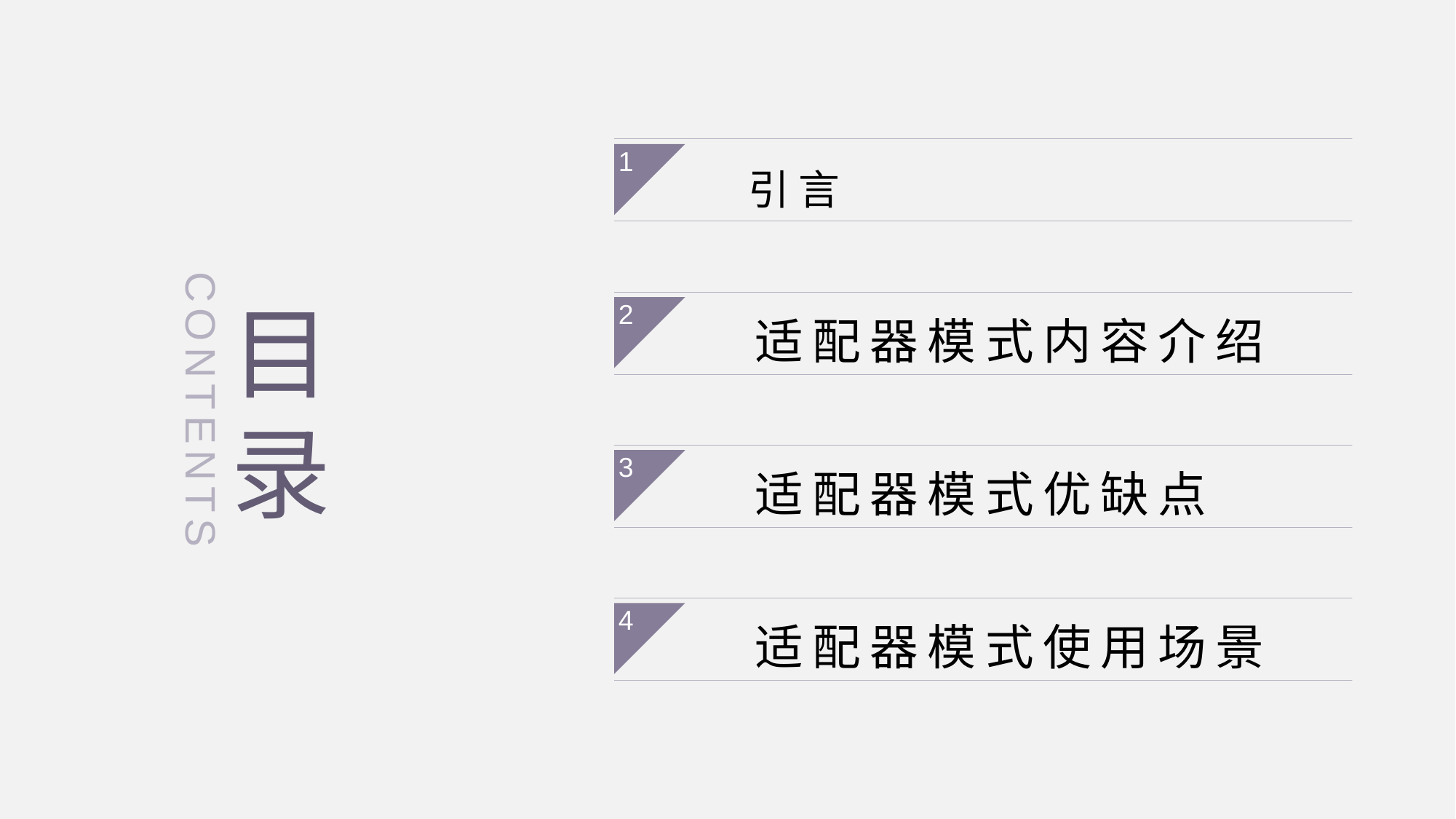

引言
1
   适配器模式内容介绍
2
   适配器模式优缺点
3
   适配器模式使用场景
4
目
录
CONTENTS